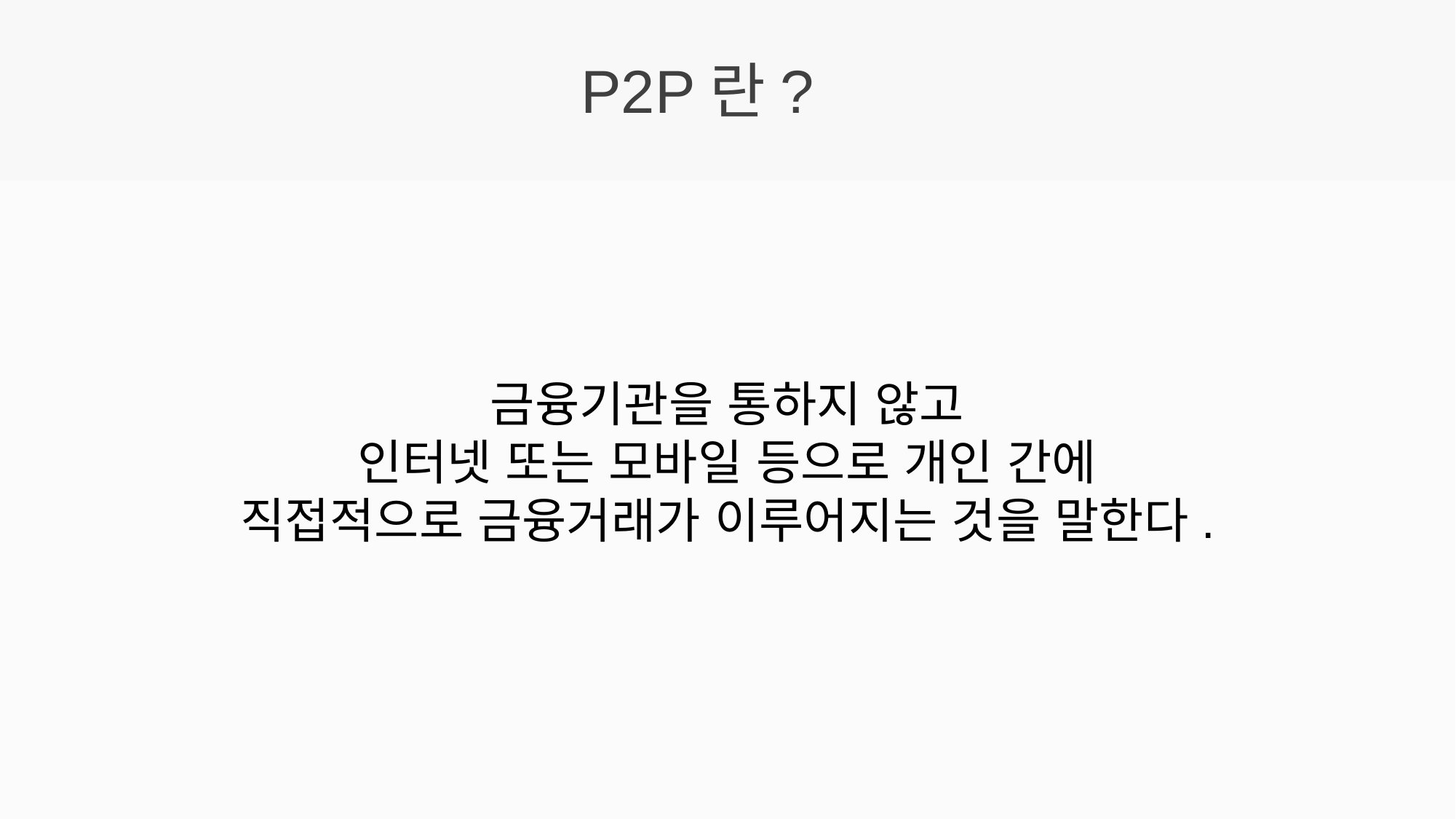

# P2P란?
금융기관을 통하지 않고
인터넷 또는 모바일 등으로 개인 간에
직접적으로 금융거래가 이루어지는 것을 말한다.